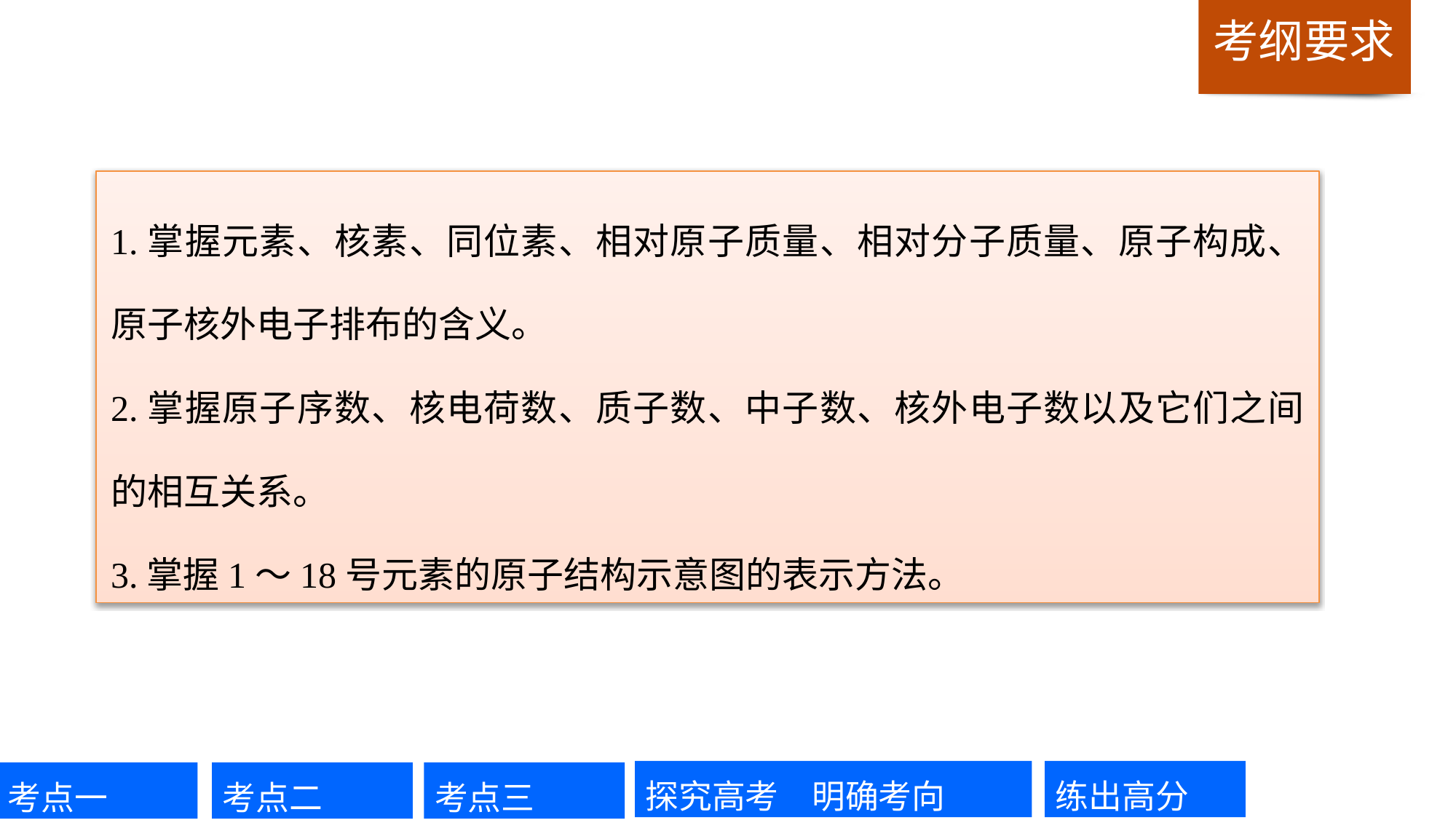

1.掌握元素、核素、同位素、相对原子质量、相对分子质量、原子构成、原子核外电子排布的含义。
2.掌握原子序数、核电荷数、质子数、中子数、核外电子数以及它们之间的相互关系。
3.掌握1～18号元素的原子结构示意图的表示方法。
探究高考　明确考向
练出高分
考点一
考点二
考点三